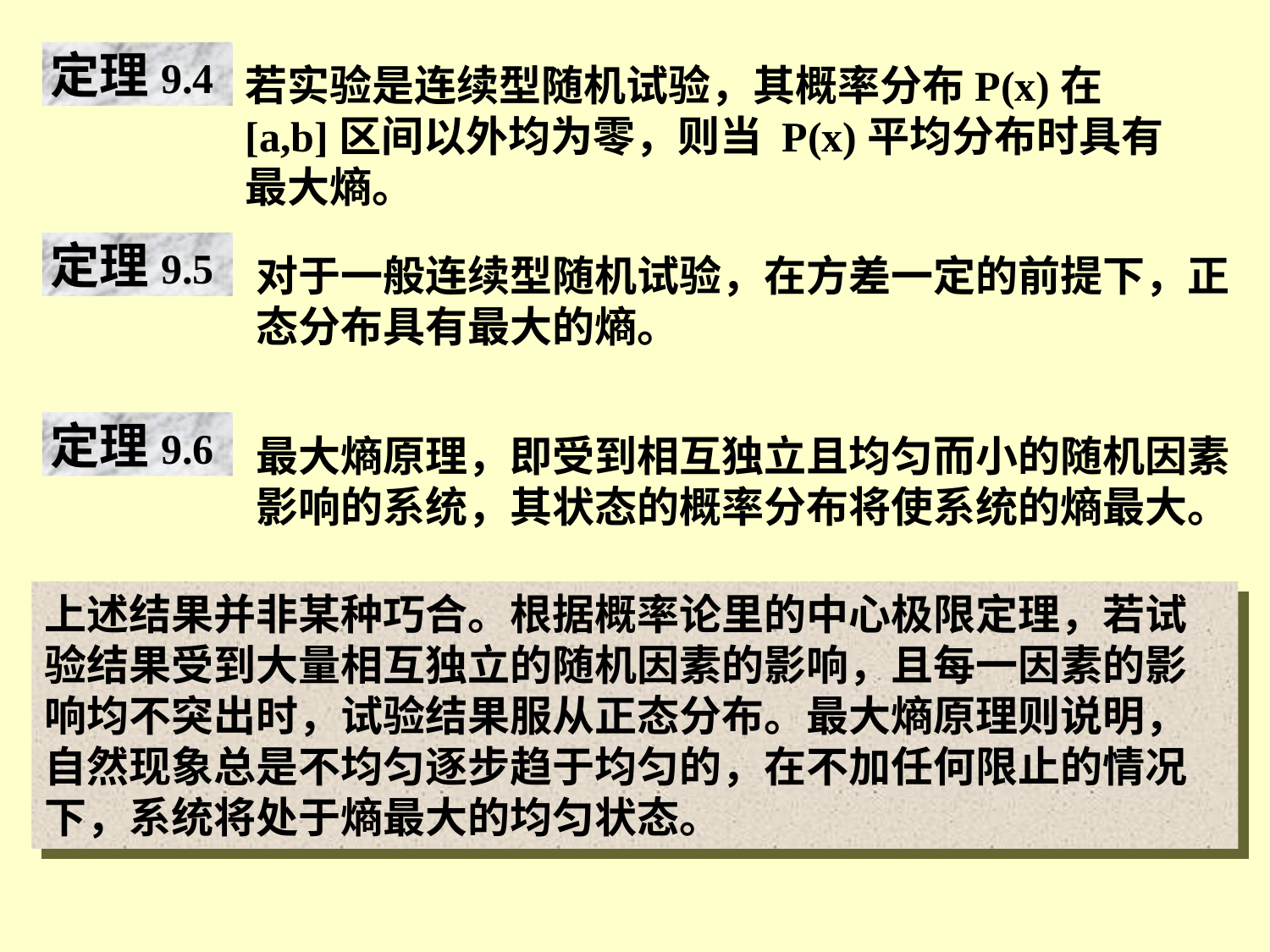

定理9.4
若实验是连续型随机试验，其概率分布P(x)在[a,b]区间以外均为零，则当 P(x)平均分布时具有最大熵。
定理9.5
对于一般连续型随机试验，在方差一定的前提下，正态分布具有最大的熵。
定理9.6
最大熵原理，即受到相互独立且均匀而小的随机因素影响的系统，其状态的概率分布将使系统的熵最大。
上述结果并非某种巧合。根据概率论里的中心极限定理，若试验结果受到大量相互独立的随机因素的影响，且每一因素的影响均不突出时，试验结果服从正态分布。最大熵原理则说明，自然现象总是不均匀逐步趋于均匀的，在不加任何限止的情况下，系统将处于熵最大的均匀状态。